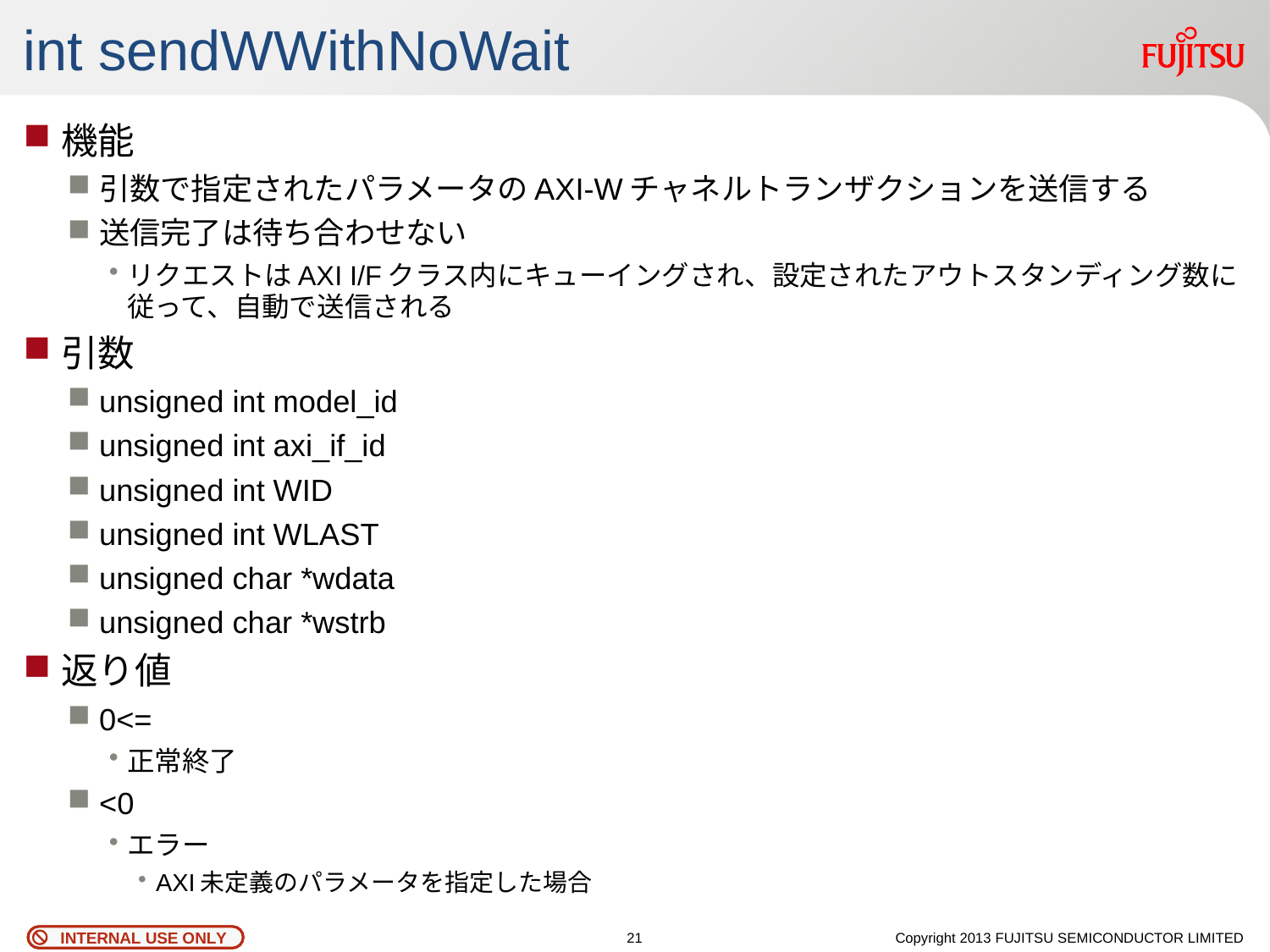

# int sendWWithNoWait
機能
引数で指定されたパラメータのAXI-Wチャネルトランザクションを送信する
送信完了は待ち合わせない
リクエストはAXI I/Fクラス内にキューイングされ、設定されたアウトスタンディング数に従って、自動で送信される
引数
unsigned int model_id
unsigned int axi_if_id
unsigned int WID
unsigned int WLAST
unsigned char *wdata
unsigned char *wstrb
返り値
0<=
正常終了
<0
エラー
AXI未定義のパラメータを指定した場合

21
Copyright 2013 FUJITSU SEMICONDUCTOR LIMITED